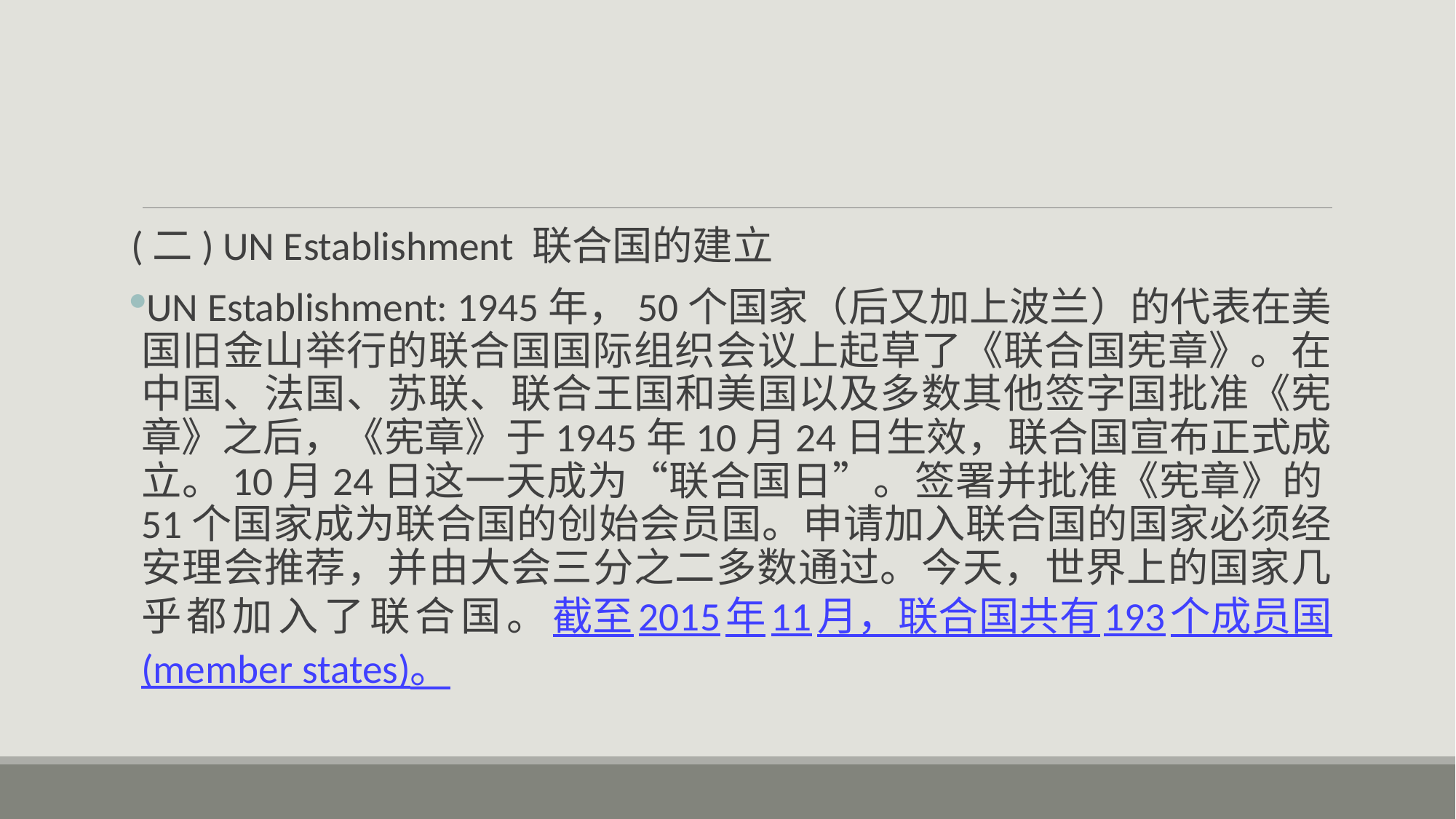

#
(二) UN Establishment 联合国的建立
UN Establishment: 1945年，50个国家（后又加上波兰）的代表在美国旧金山举行的联合国国际组织会议上起草了《联合国宪章》。在中国、法国、苏联、联合王国和美国以及多数其他签字国批准《宪章》之后，《宪章》于1945年10月24日生效，联合国宣布正式成立。10月24日这一天成为“联合国日”。签署并批准《宪章》的51个国家成为联合国的创始会员国。申请加入联合国的国家必须经安理会推荐，并由大会三分之二多数通过。今天，世界上的国家几乎都加入了联合国。截至2015年11月，联合国共有193个成员国(member states)。